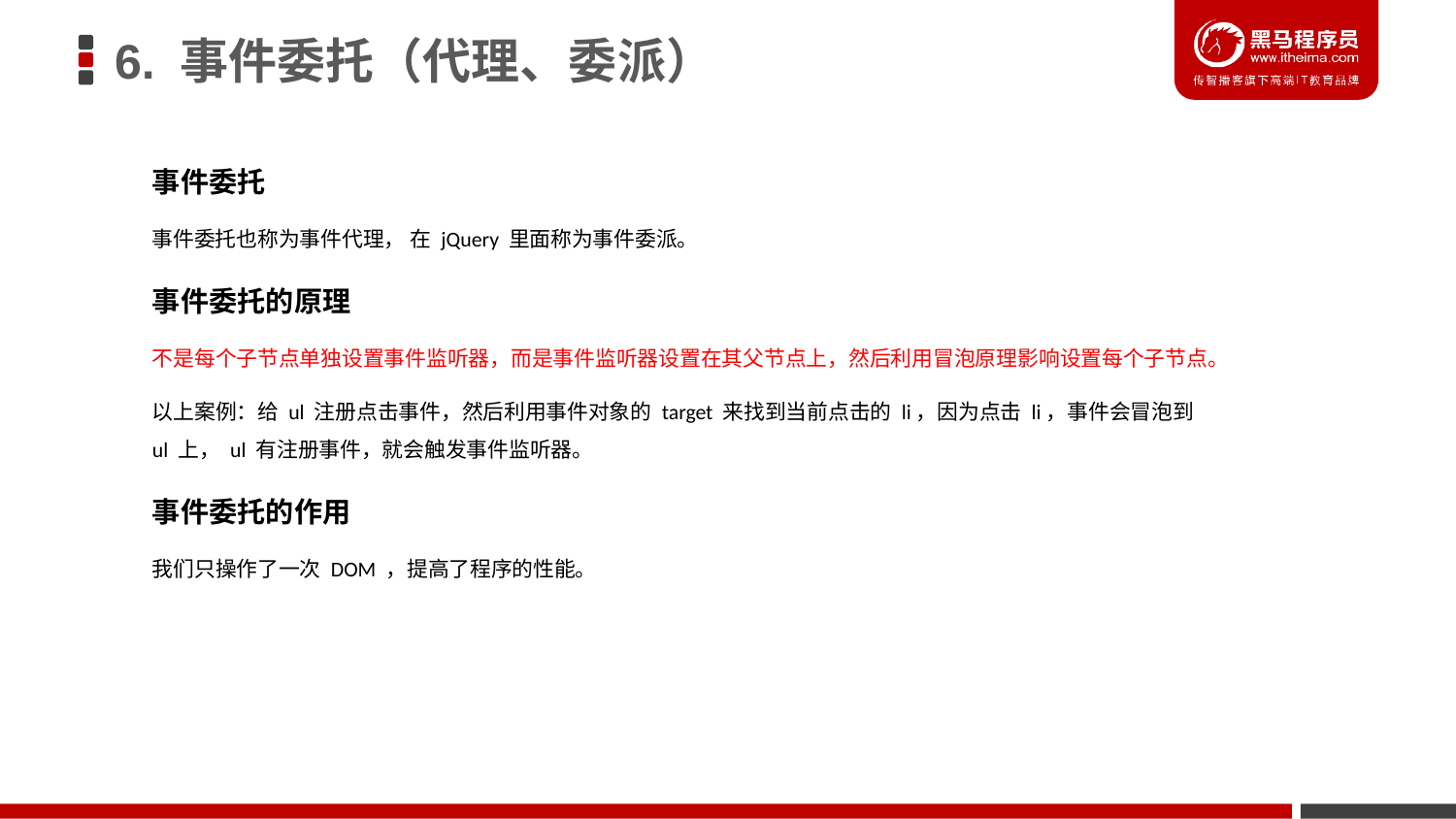

# 6. 事件委托（代理、委派）
事件委托
事件委托也称为事件代理， 在 jQuery 里面称为事件委派。
事件委托的原理
不是每个子节点单独设置事件监听器，而是事件监听器设置在其父节点上，然后利用冒泡原理影响设置每个子节点。
以上案例：给 ul 注册点击事件，然后利用事件对象的 target 来找到当前点击的 li，因为点击 li，事件会冒泡到 ul 上， ul 有注册事件，就会触发事件监听器。
事件委托的作用
我们只操作了一次 DOM ，提高了程序的性能。